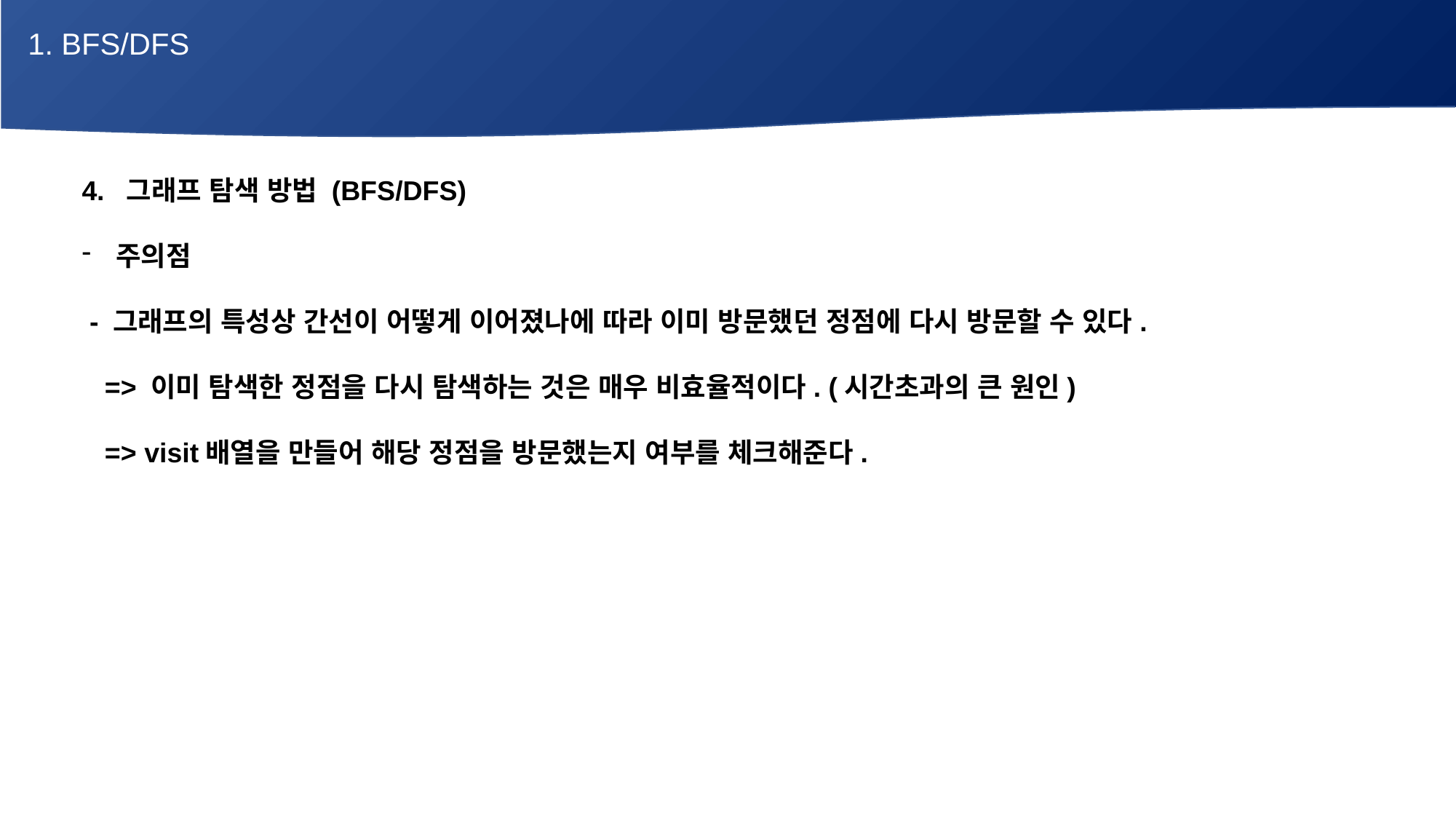

1. BFS/DFS
# 매주 1 과제 LV2
4.  그래프 탐색 방법 (BFS/DFS)

주의점

 - 그래프의 특성상 간선이 어떻게 이어졌나에 따라 이미 방문했던 정점에 다시 방문할 수 있다.

   => 이미 탐색한 정점을 다시 탐색하는 것은 매우 비효율적이다. (시간초과의 큰 원인)

   => visit배열을 만들어 해당 정점을 방문했는지 여부를 체크해준다.